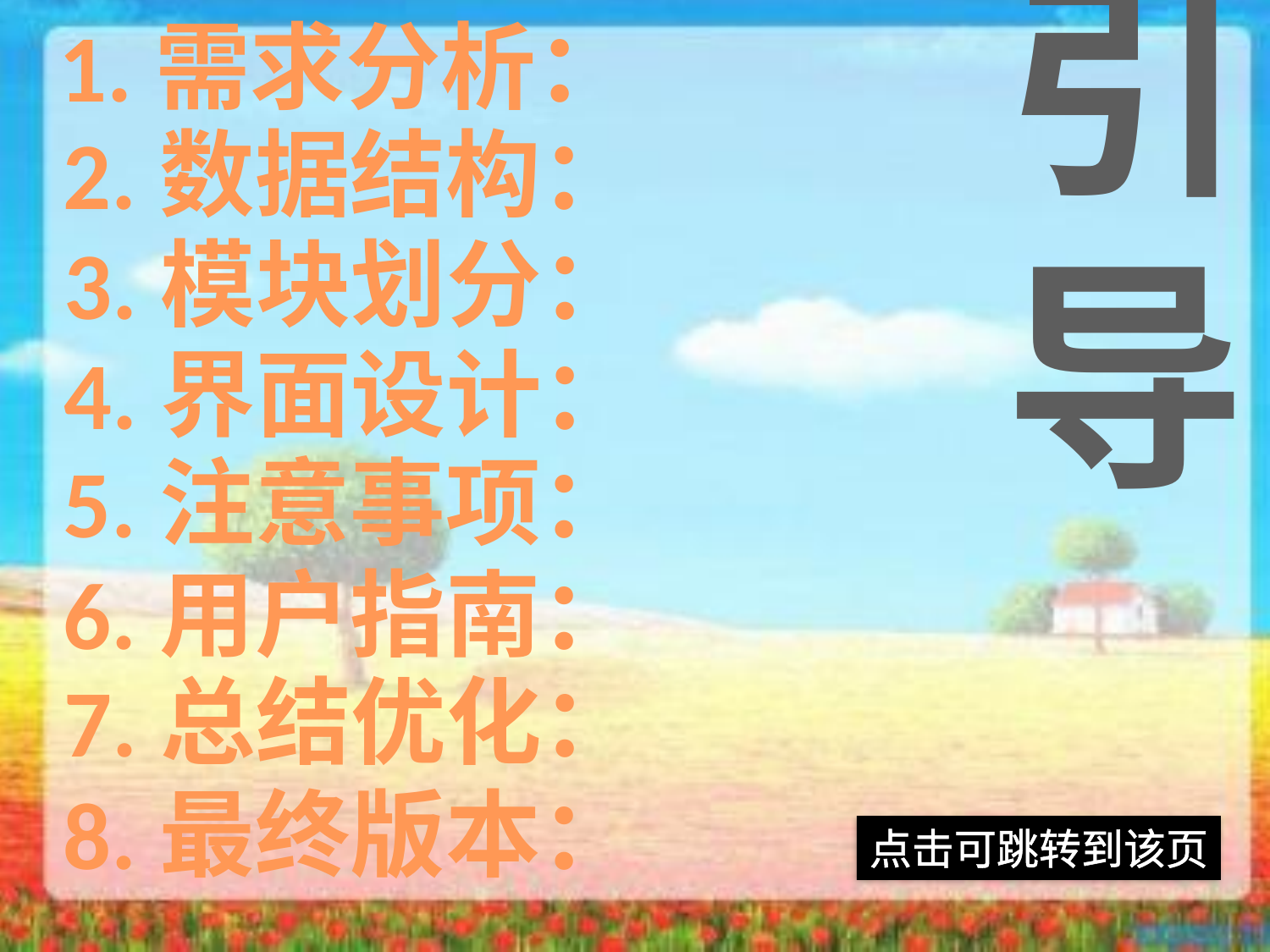

1.需求分析：
引
导
2.数据结构：
3.模块划分：
4.界面设计：
5.注意事项：
6.用户指南：
7.总结优化：
8.最终版本：
点击可跳转到该页